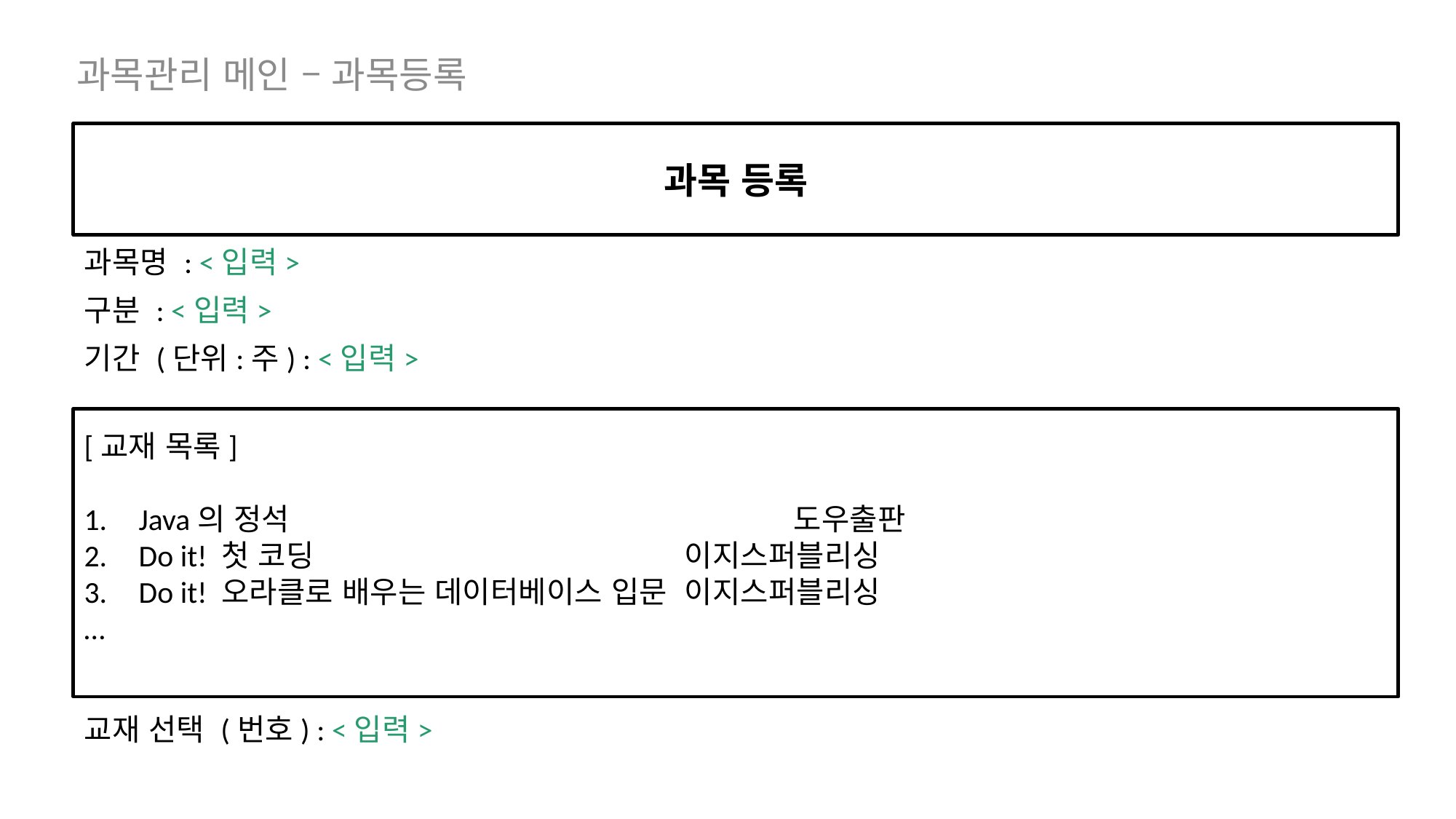

과목관리 메인 – 과목등록
과목 등록
과목명 : <입력>
구분 : <입력>
기간 (단위:주) : <입력>

[교재 목록]

Java의 정석					도우출판
Do it! 첫 코딩				이지스퍼블리싱
Do it! 오라클로 배우는 데이터베이스 입문 	이지스퍼블리싱
…

교재 선택 (번호) : <입력>